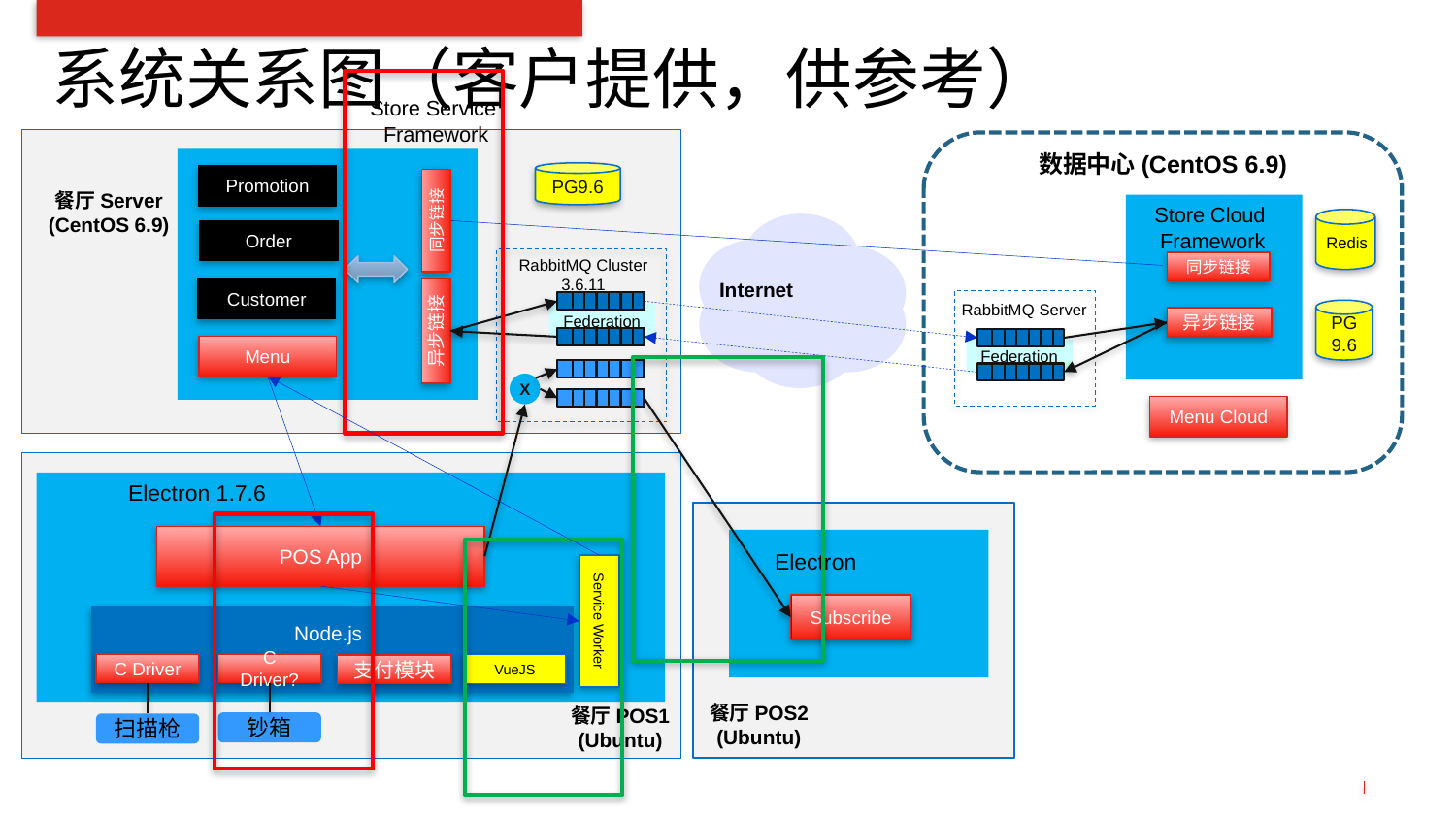

# 系统关系图（客户提供，供参考）

Store Service
Framework

数据中心(CentOS 6.9)

PG9.6
Promotion
餐厅Server
(CentOS 6.9)

Store Cloud
Framework
同步链接

Order
Redis
RabbitMQ Cluster
3.6.11

同步链接

Internet
Customer

RabbitMQ Server

PG9.6
Federation
异步链接
异步链接

Menu
Federation

X
Menu Cloud

Electron 1.7.6

POS App

Electron
Subscribe
Service Worker

Node.js
C Driver
C Driver?
VueJS
支付模块
餐厅POS2
(Ubuntu)
餐厅POS1
(Ubuntu)
钞箱
扫描枪
21